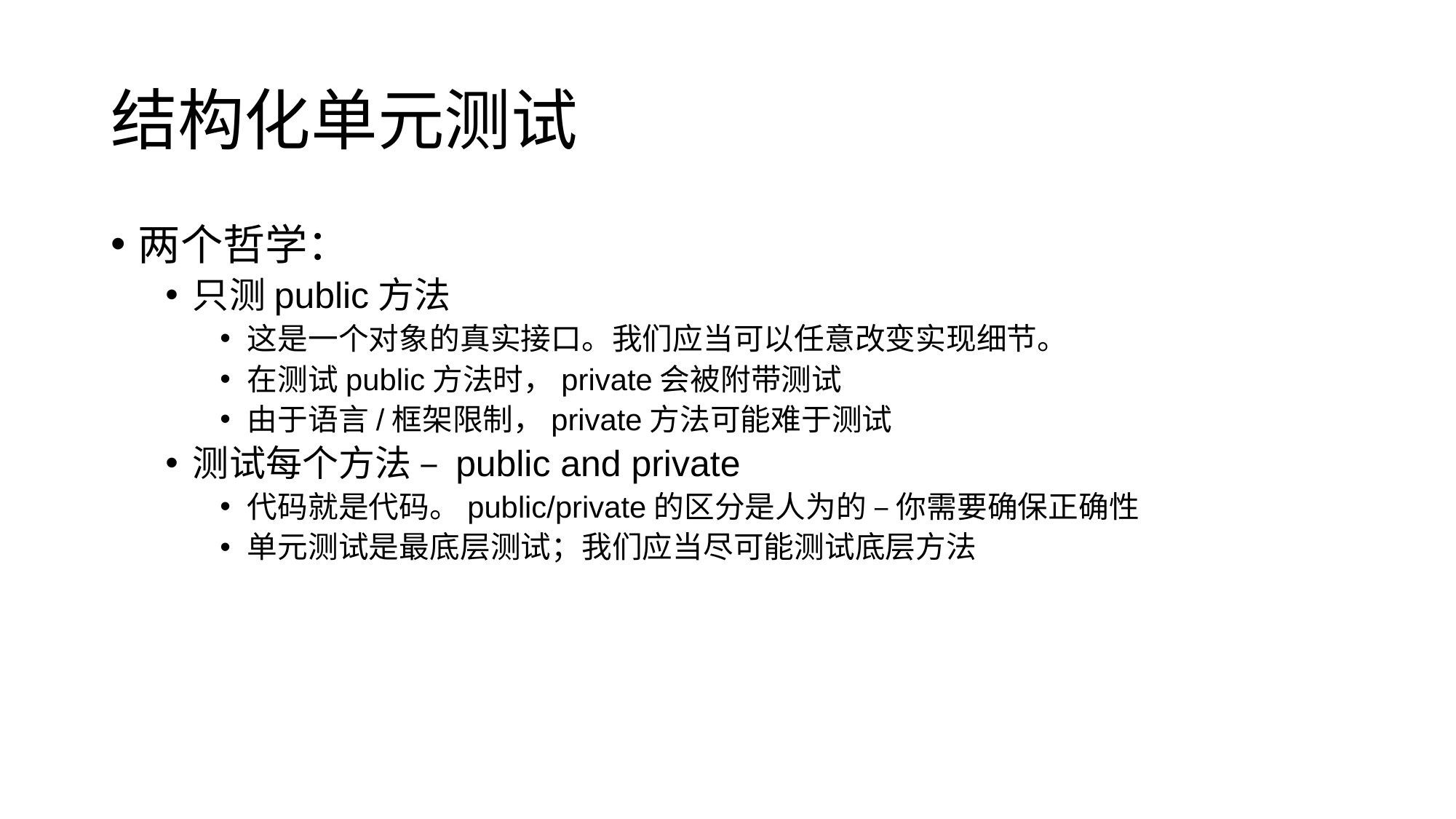

# 结构化单元测试
两个哲学：
只测public方法
这是一个对象的真实接口。我们应当可以任意改变实现细节。
在测试public方法时，private会被附带测试
由于语言/框架限制，private方法可能难于测试
测试每个方法 – public and private
代码就是代码。public/private的区分是人为的 – 你需要确保正确性
单元测试是最底层测试；我们应当尽可能测试底层方法